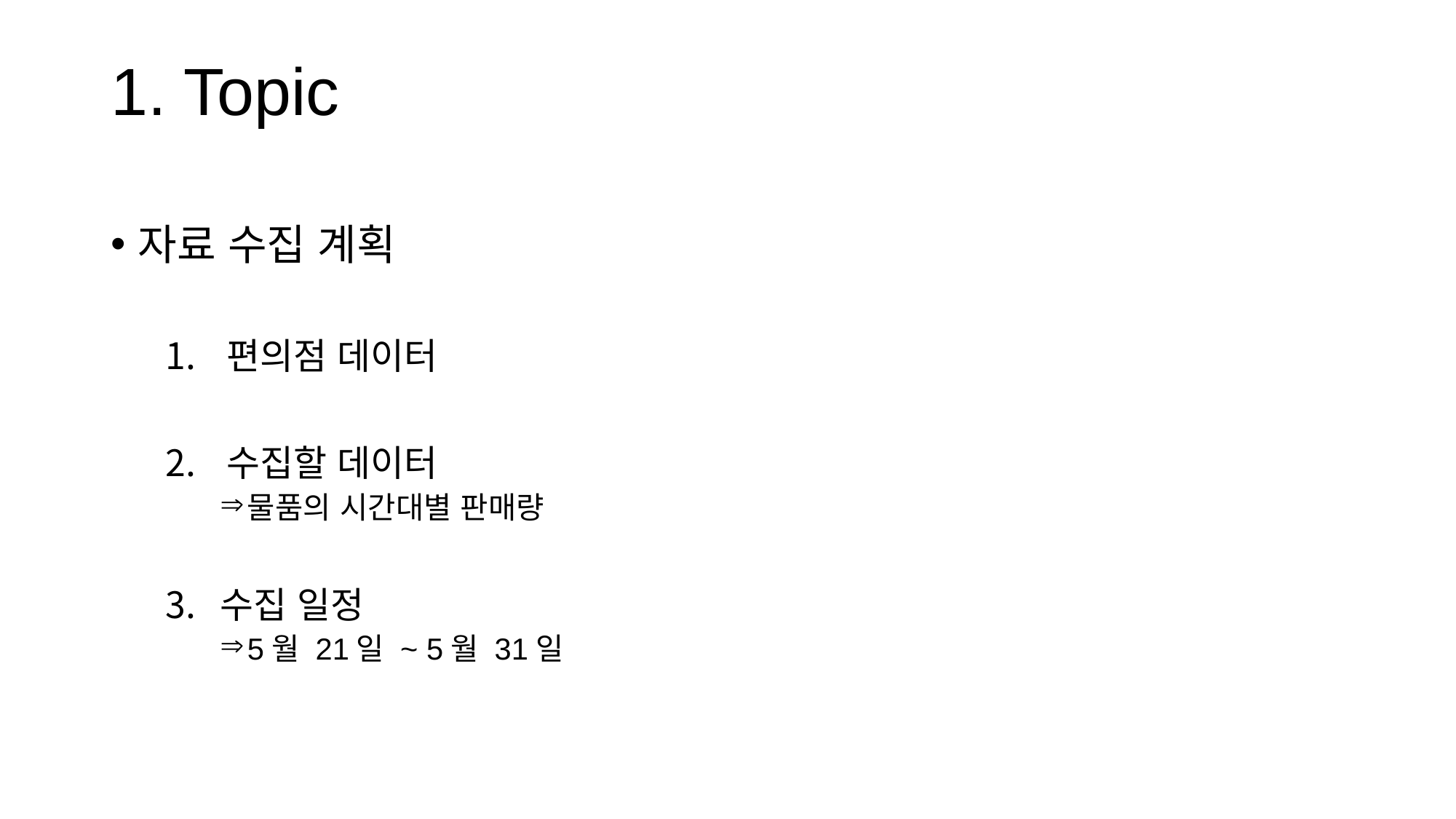

# 1. Topic
자료 수집 계획

편의점 데이터

수집할 데이터
물품의 시간대별 판매량

수집 일정
5월 21일 ~ 5월 31일